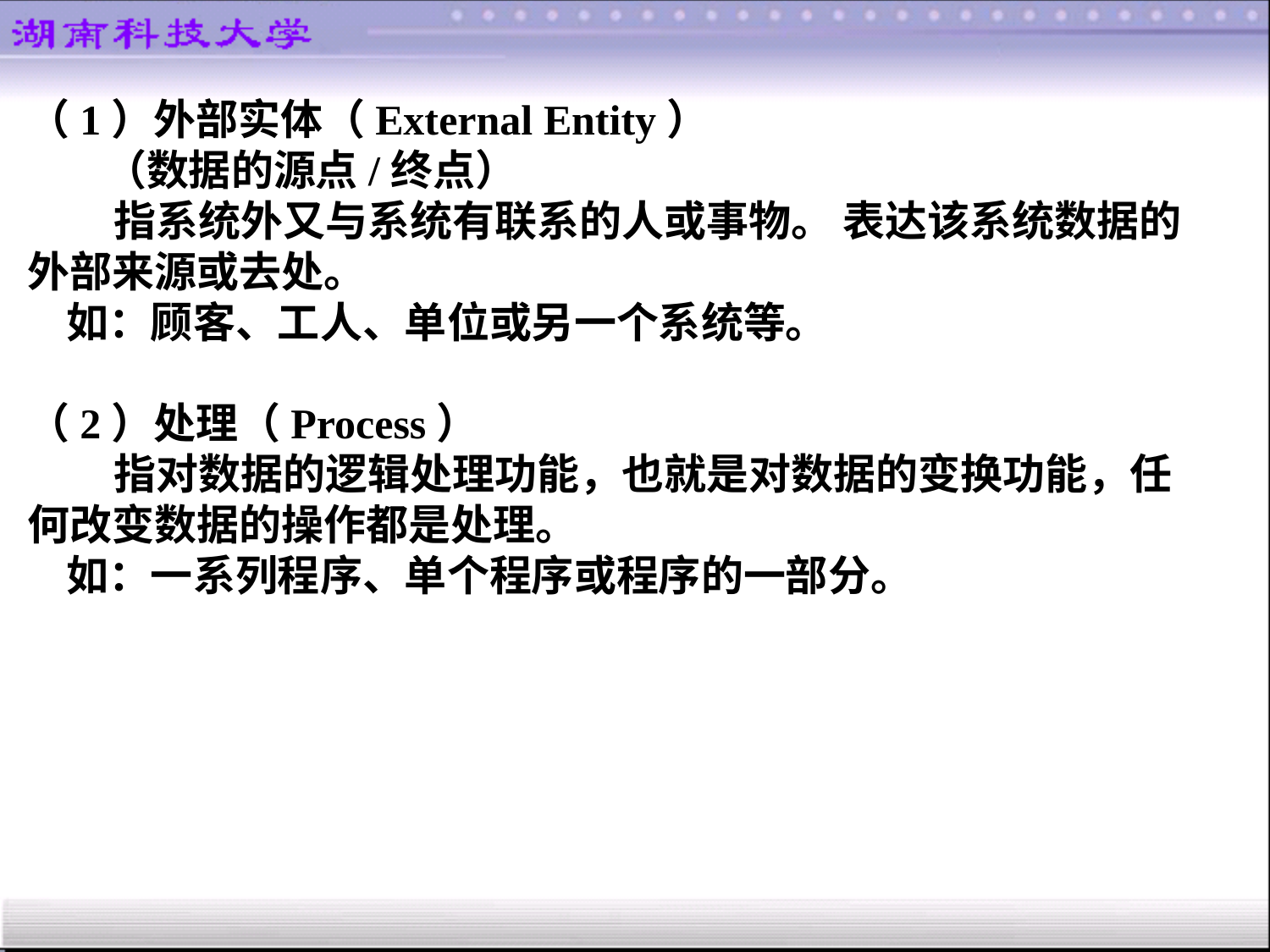

（1）外部实体（External Entity）
       （数据的源点/终点）
        指系统外又与系统有联系的人或事物。 表达该系统数据的外部来源或去处。
   如：顾客、工人、单位或另一个系统等。
（2）处理（Process）
        指对数据的逻辑处理功能，也就是对数据的变换功能，任何改变数据的操作都是处理。
   如：一系列程序、单个程序或程序的一部分。